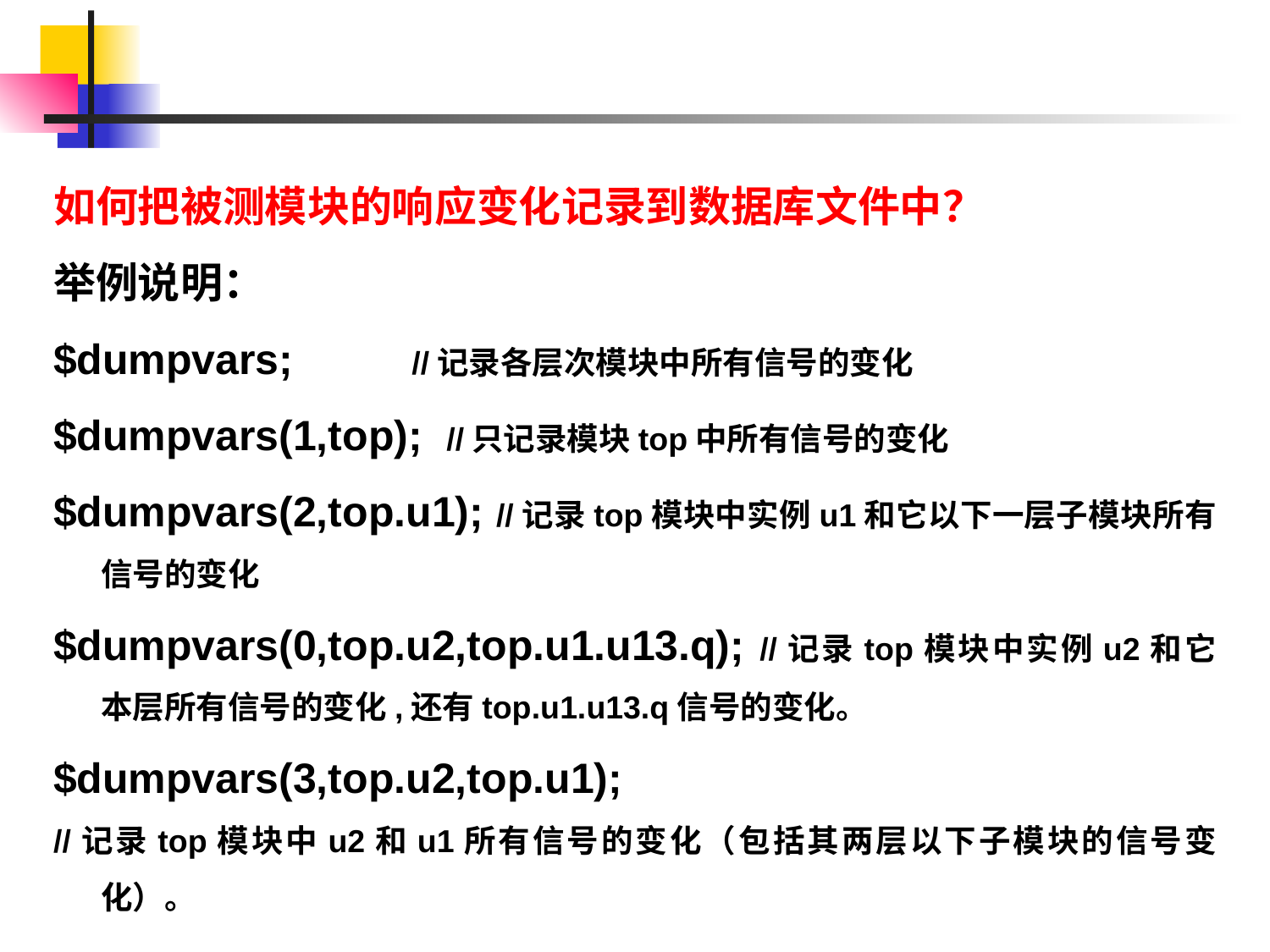

如何把被测模块的响应变化记录到数据库文件中？
举例说明：
$dumpvars;          //记录各层次模块中所有信号的变化
$dumpvars(1,top);  //只记录模块top中所有信号的变化
$dumpvars(2,top.u1); //记录top模块中实例u1和它以下一层子模块所有信号的变化
$dumpvars(0,top.u2,top.u1.u13.q); //记录top模块中实例u2和它本层所有信号的变化,还有top.u1.u13.q信号的变化。
$dumpvars(3,top.u2,top.u1);
//记录top模块中u2和u1所有信号的变化（包括其两层以下子模块的信号变化）。